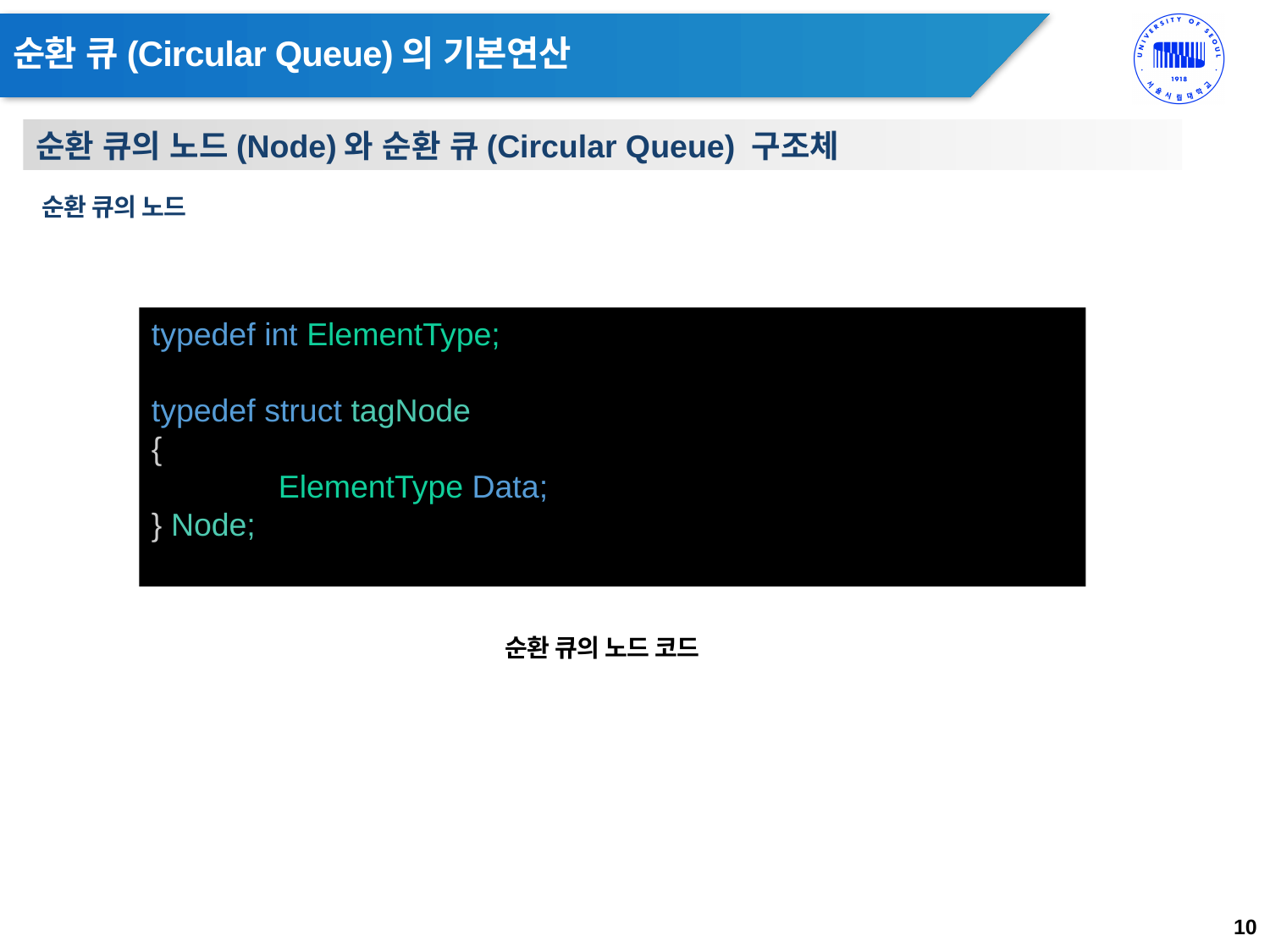

# 순환 큐(Circular Queue)의 기본연산
순환 큐의 노드(Node)와 순환 큐(Circular Queue) 구조체
순환 큐의 노드

typedef int ElementType;

typedef struct tagNode
{
	ElementType Data;
} Node;

순환 큐의 노드 코드
10